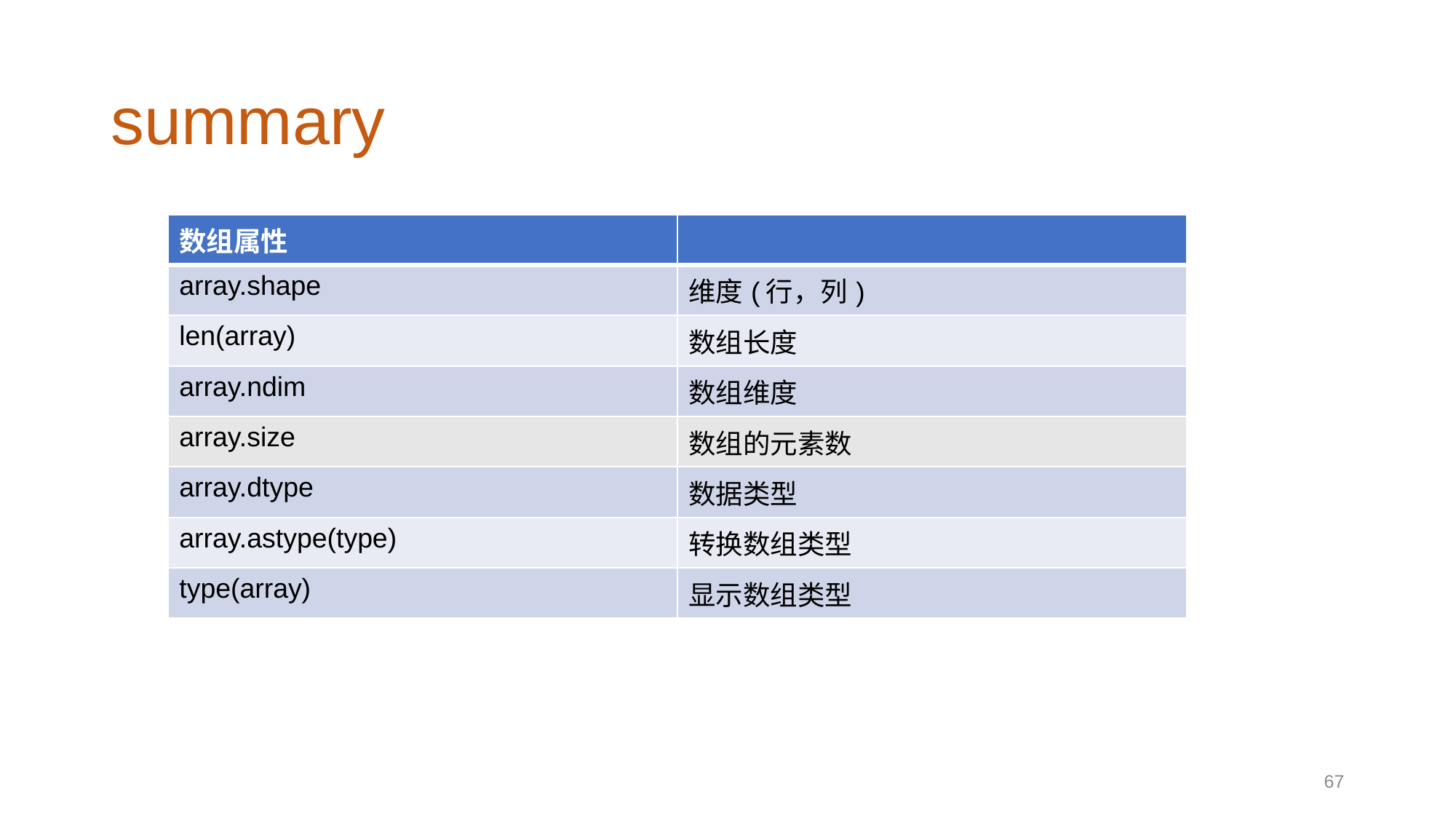

# summary
| 数组属性 |  |
| --- | --- |
| array.shape | 维度(行，列) |
| len(array) | 数组长度 |
| array.ndim | 数组维度 |
| array.size | 数组的元素数 |
| array.dtype | 数据类型 |
| array.astype(type) | 转换数组类型 |
| type(array) | 显示数组类型 |

67